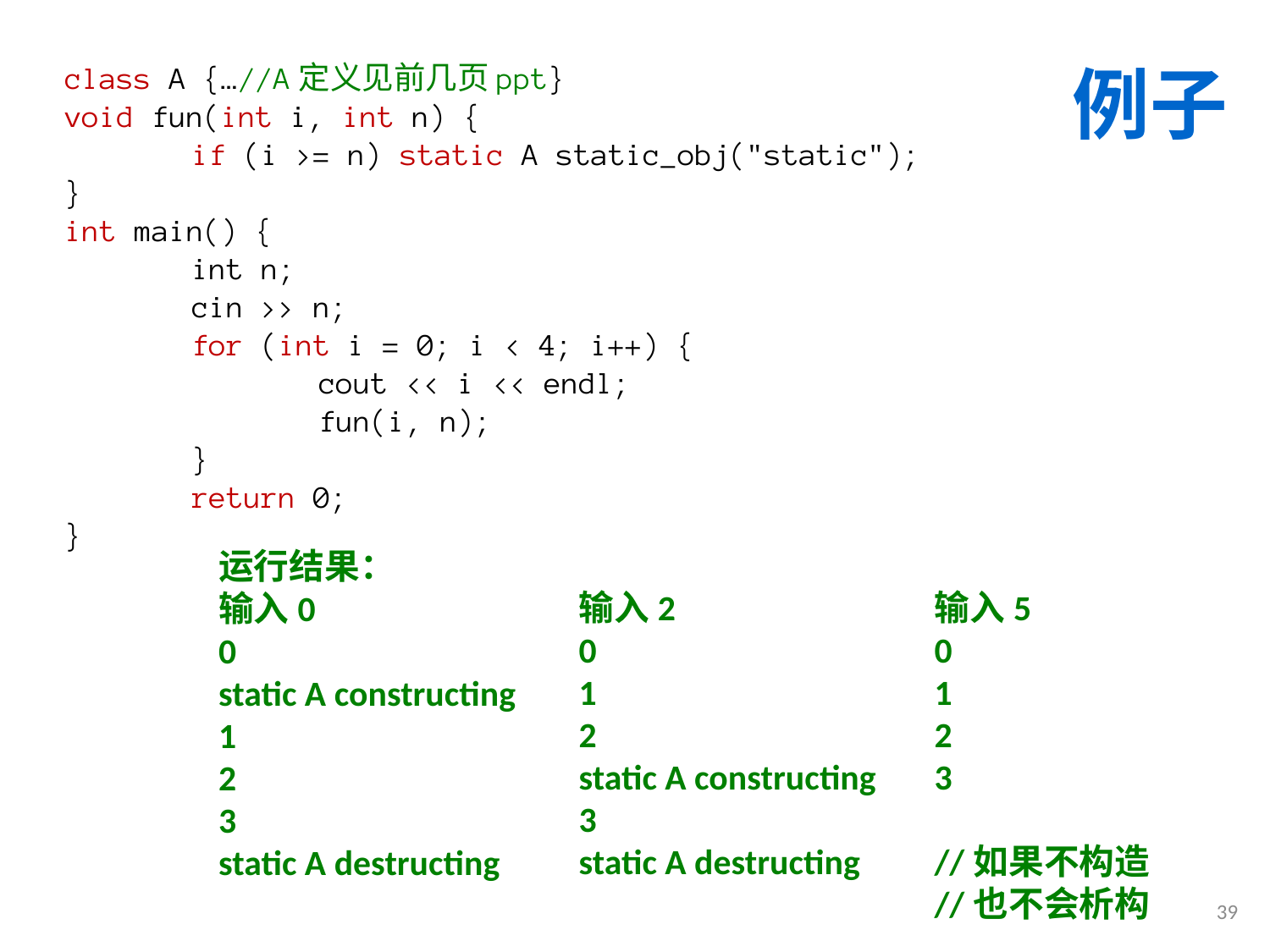

# 例子
class A {…//A定义见前几页ppt}
void fun(int i, int n) {
	if (i >= n) static A static_obj("static");
}
int main() {
	int n;
	cin >> n;
	for (int i = 0; i < 4; i++) {
		cout << i << endl;
		fun(i, n);
	}
	return 0;
}

输入5
0
1
2
3

//如果不构造
//也不会析构

输入2
0
1
2
static A constructing
3
static A destructing
运行结果：
输入0
0
static A constructing
1
2
3
static A destructing
39